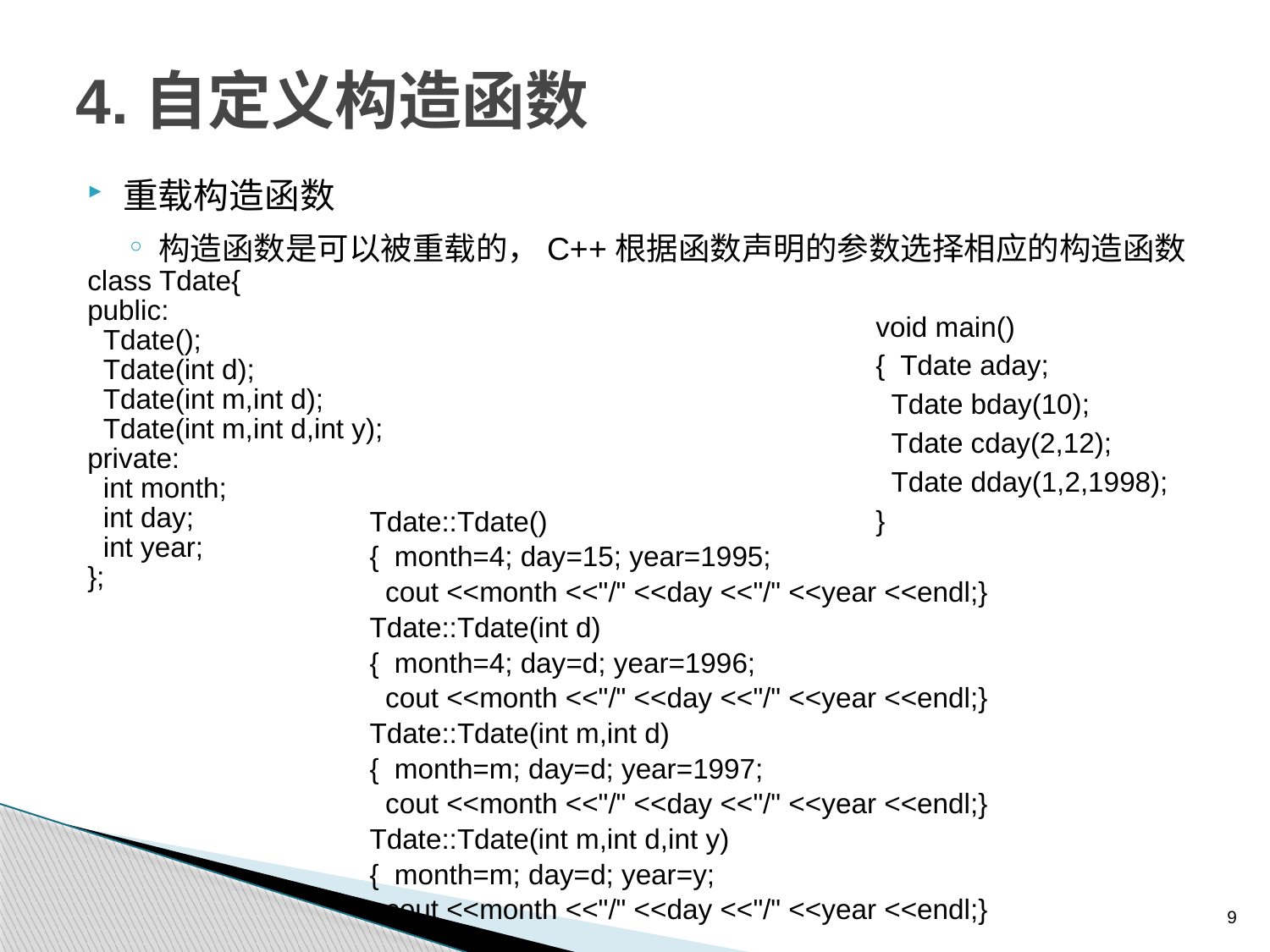

# 4.自定义构造函数
重载构造函数
构造函数是可以被重载的，C++根据函数声明的参数选择相应的构造函数
class Tdate{
public:
  Tdate();
  Tdate(int d);
  Tdate(int m,int d);
  Tdate(int m,int d,int y);
private:
  int month;
  int day;
  int year;
};

void main()
{  Tdate aday;
  Tdate bday(10);
  Tdate cday(2,12);
  Tdate dday(1,2,1998);
}
Tdate::Tdate()
{  month=4; day=15; year=1995;
  cout <<month <<"/" <<day <<"/" <<year <<endl;}
Tdate::Tdate(int d)
{  month=4; day=d; year=1996;
  cout <<month <<"/" <<day <<"/" <<year <<endl;}
Tdate::Tdate(int m,int d)
{  month=m; day=d; year=1997;
  cout <<month <<"/" <<day <<"/" <<year <<endl;}
Tdate::Tdate(int m,int d,int y)
{  month=m; day=d; year=y;
  cout <<month <<"/" <<day <<"/" <<year <<endl;}
9